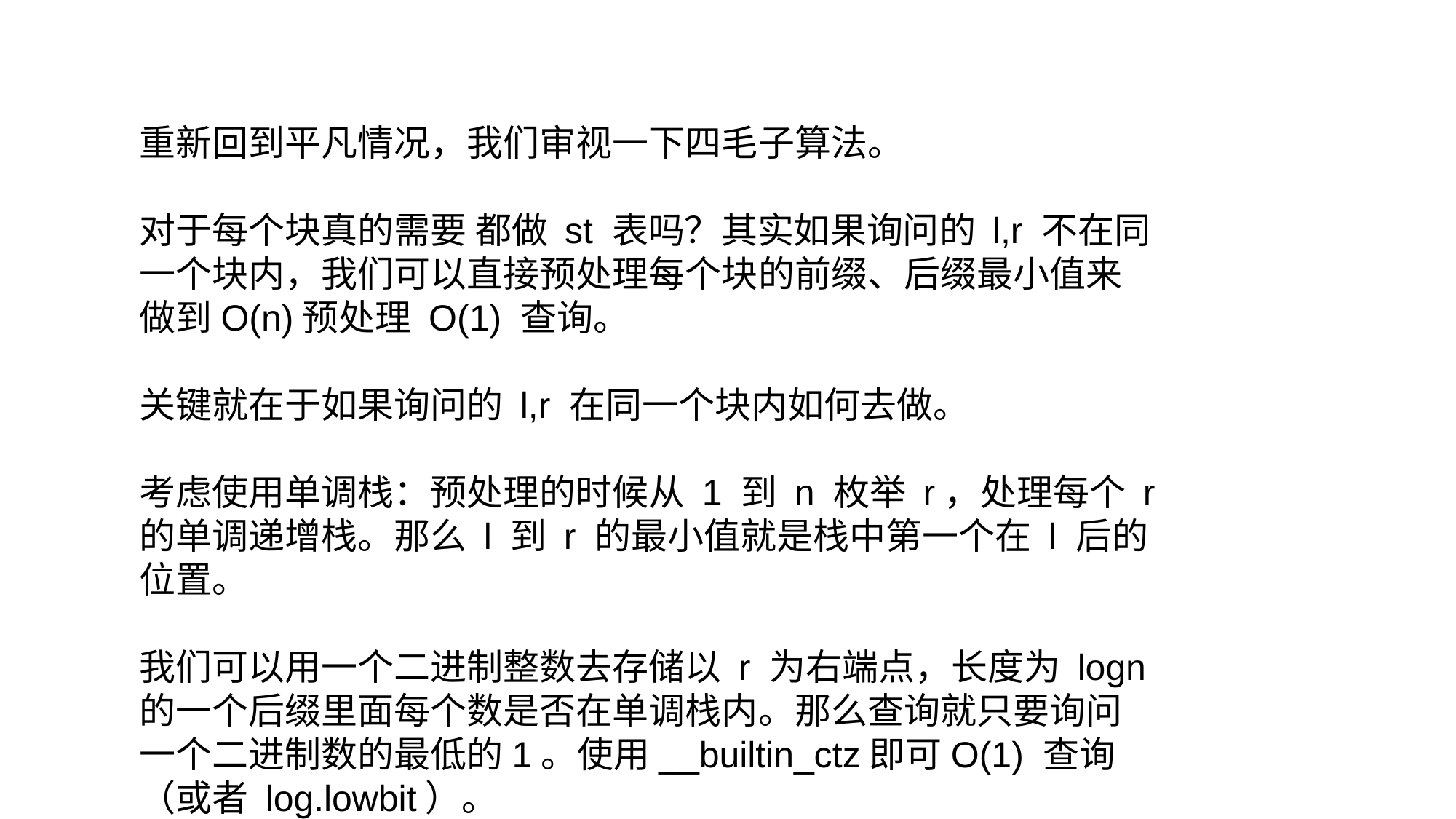

重新回到平凡情况，我们审视一下四毛子算法。

对于每个块真的需要 都做 st 表吗？其实如果询问的 l,r 不在同一个块内，我们可以直接预处理每个块的前缀、后缀最小值来做到O(n)预处理 O(1) 查询。

关键就在于如果询问的 l,r 在同一个块内如何去做。

考虑使用单调栈：预处理的时候从 1 到 n 枚举 r，处理每个 r 的单调递增栈。那么 l 到 r 的最小值就是栈中第一个在 l 后的位置。

我们可以用一个二进制整数去存储以 r 为右端点，长度为 logn 的一个后缀里面每个数是否在单调栈内。那么查询就只要询问一个二进制数的最低的1。使用__builtin_ctz即可O(1) 查询（或者 log.lowbit）。